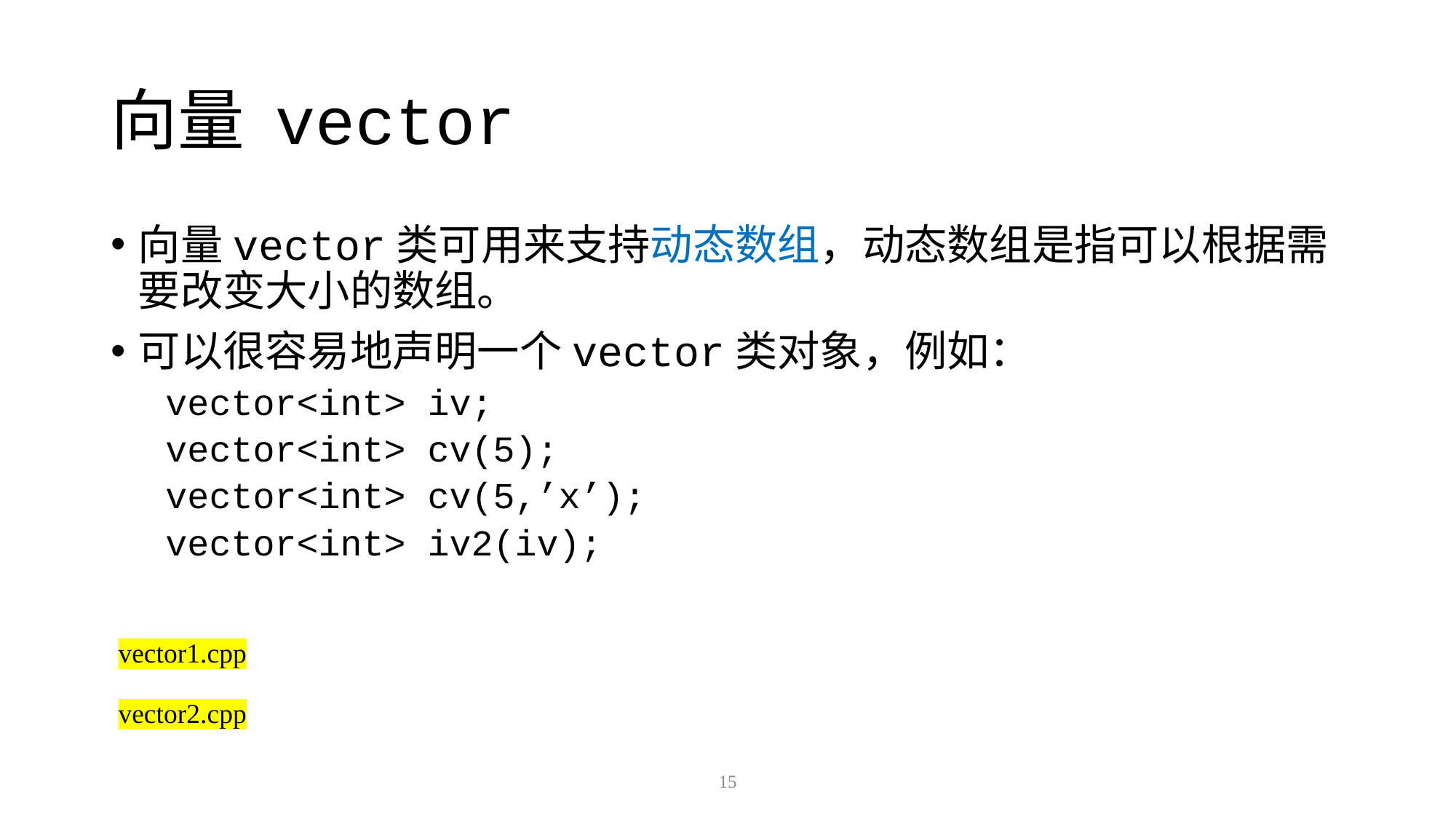

# 向量 vector
向量vector类可用来支持动态数组，动态数组是指可以根据需要改变大小的数组。
可以很容易地声明一个vector类对象，例如：
vector<int> iv;
vector<int> cv(5);
vector<int> cv(5,’x’);
vector<int> iv2(iv);

vector1.cpp
vector2.cpp
15